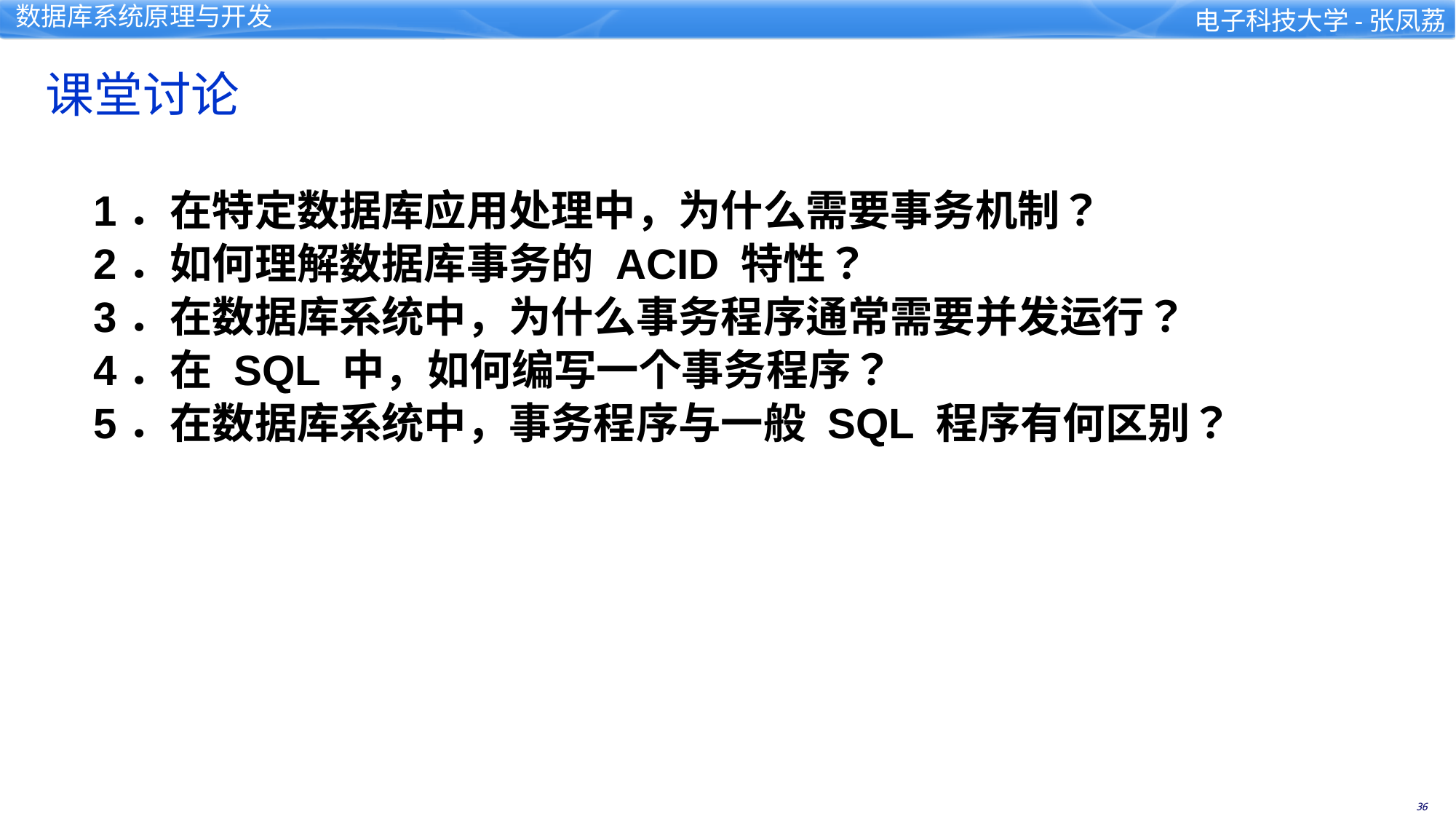

课堂讨论
1．在特定数据库应用处理中，为什么需要事务机制？
2．如何理解数据库事务的 ACID 特性？
3．在数据库系统中，为什么事务程序通常需要并发运行？
4．在 SQL 中，如何编写一个事务程序？
5．在数据库系统中，事务程序与一般 SQL 程序有何区别？